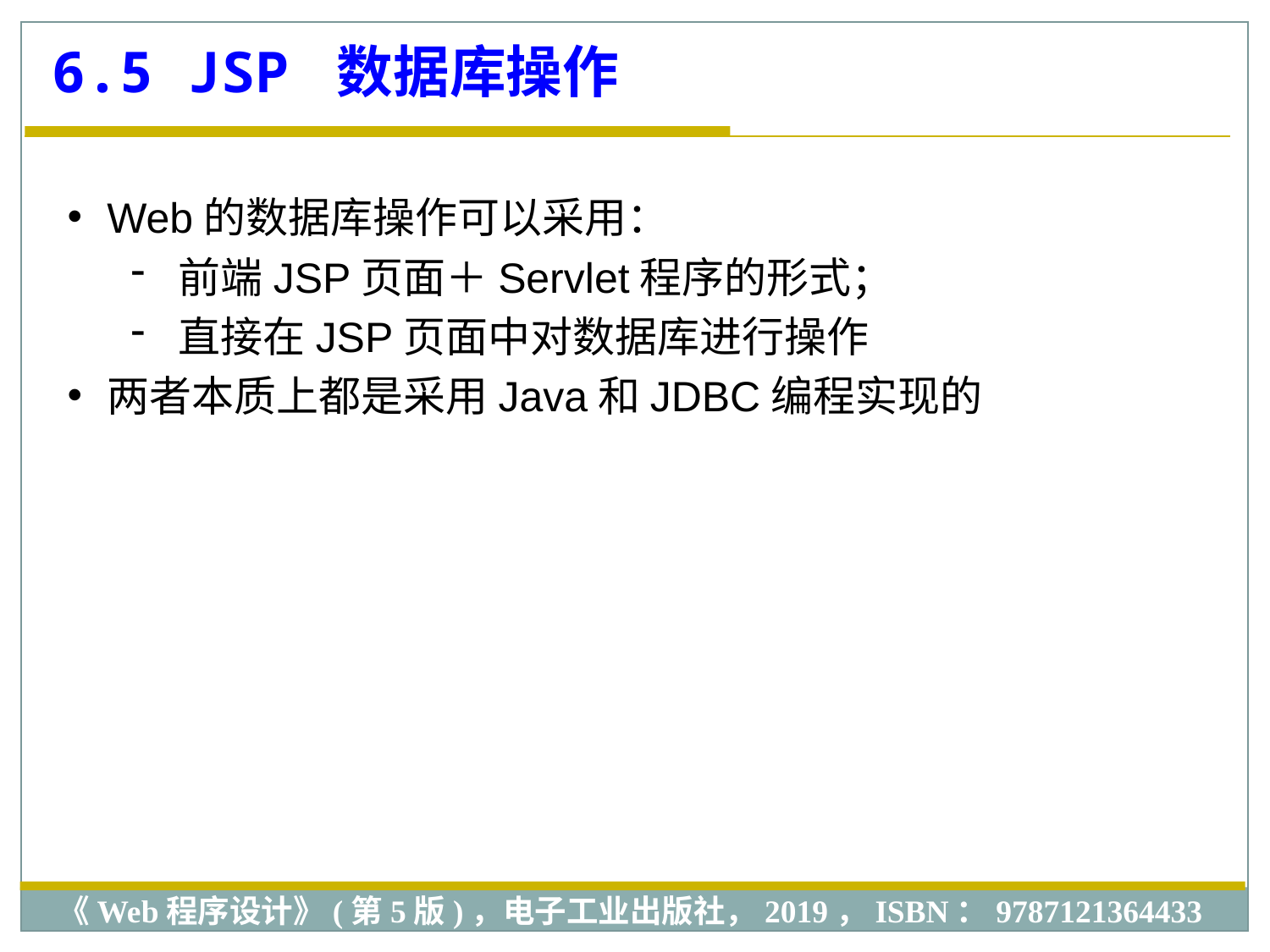

6.5 JSP 数据库操作

Web的数据库操作可以采用：
前端JSP页面＋Servlet程序的形式；
直接在JSP页面中对数据库进行操作
两者本质上都是采用Java和JDBC编程实现的